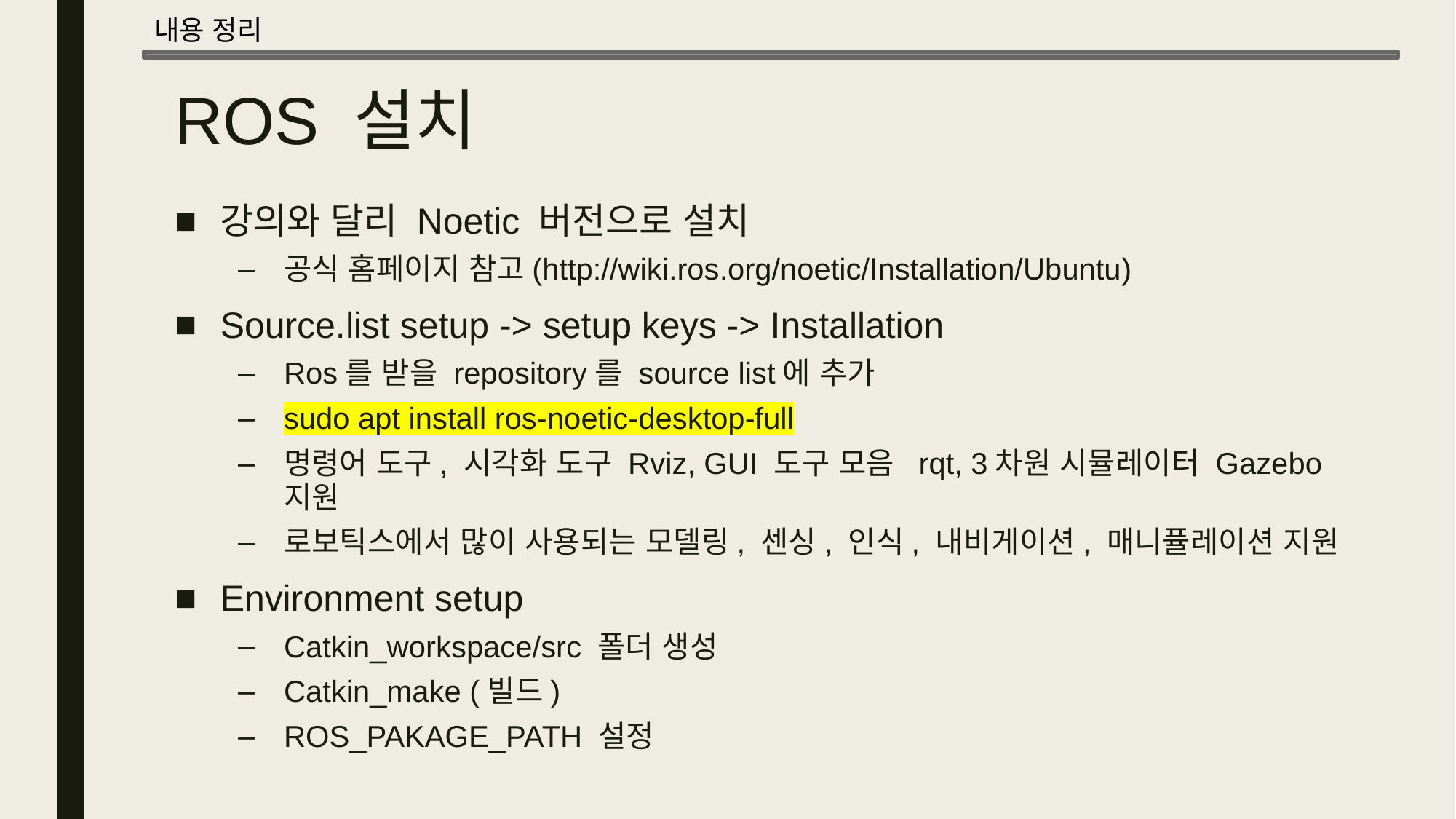

내용 정리

# ROS 설치
강의와 달리 Noetic 버전으로 설치
공식 홈페이지 참고(http://wiki.ros.org/noetic/Installation/Ubuntu)
Source.list setup -> setup keys -> Installation
Ros를 받을 repository를 source list에 추가
sudo apt install ros-noetic-desktop-full
명령어 도구, 시각화 도구 Rviz, GUI 도구 모음  rqt, 3차원 시뮬레이터 Gazebo 지원
로보틱스에서 많이 사용되는 모델링, 센싱, 인식, 내비게이션, 매니퓰레이션 지원
Environment setup
Catkin_workspace/src 폴더 생성
Catkin_make (빌드)
ROS_PAKAGE_PATH 설정